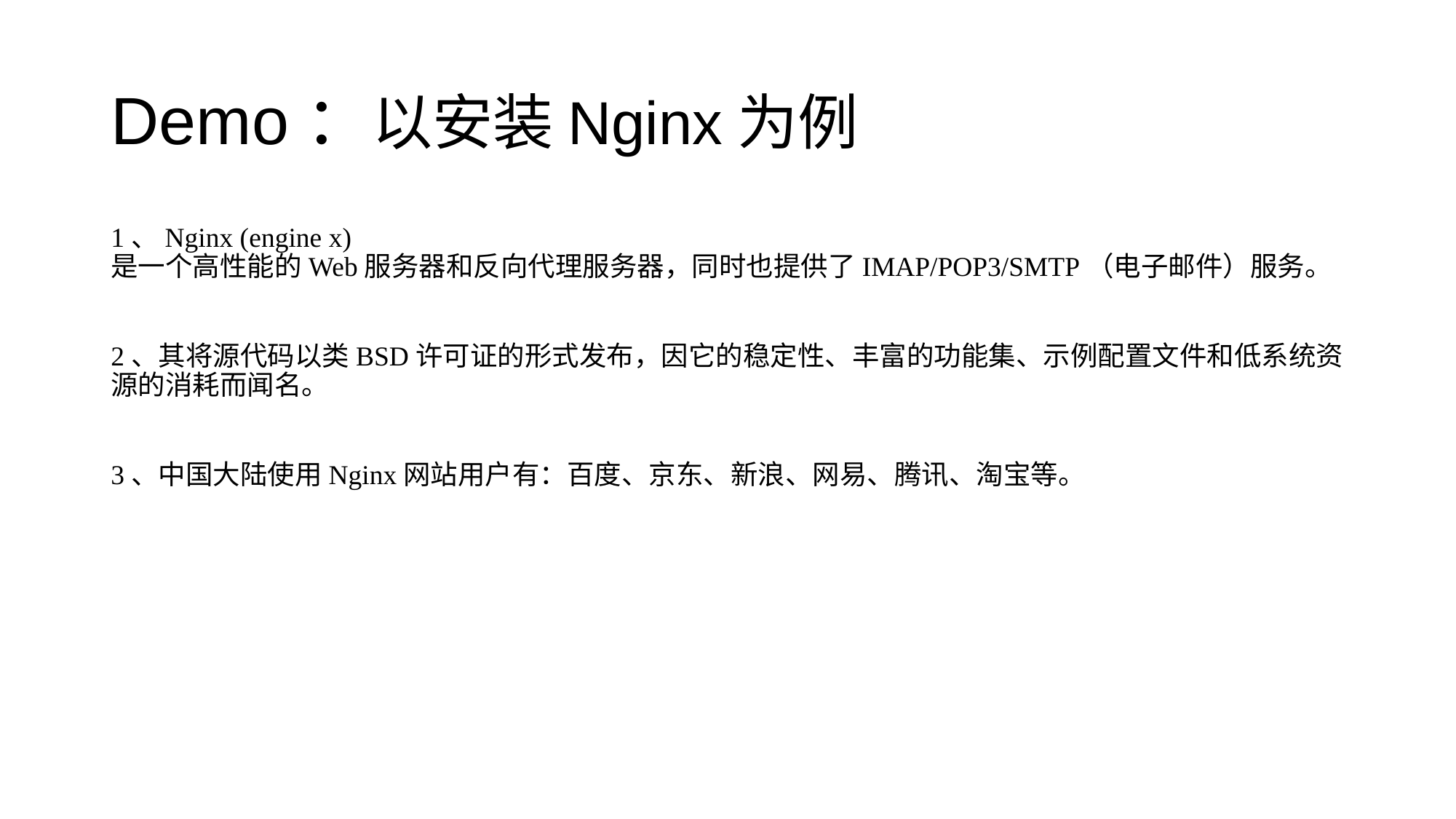

# Demo：以安装Nginx为例
1、Nginx (engine x) 是一个高性能的Web服务器和反向代理服务器，同时也提供了IMAP/POP3/SMTP（电子邮件）服务。

2、其将源代码以类BSD许可证的形式发布，因它的稳定性、丰富的功能集、示例配置文件和低系统资源的消耗而闻名。

3、中国大陆使用Nginx网站用户有：百度、京东、新浪、网易、腾讯、淘宝等。